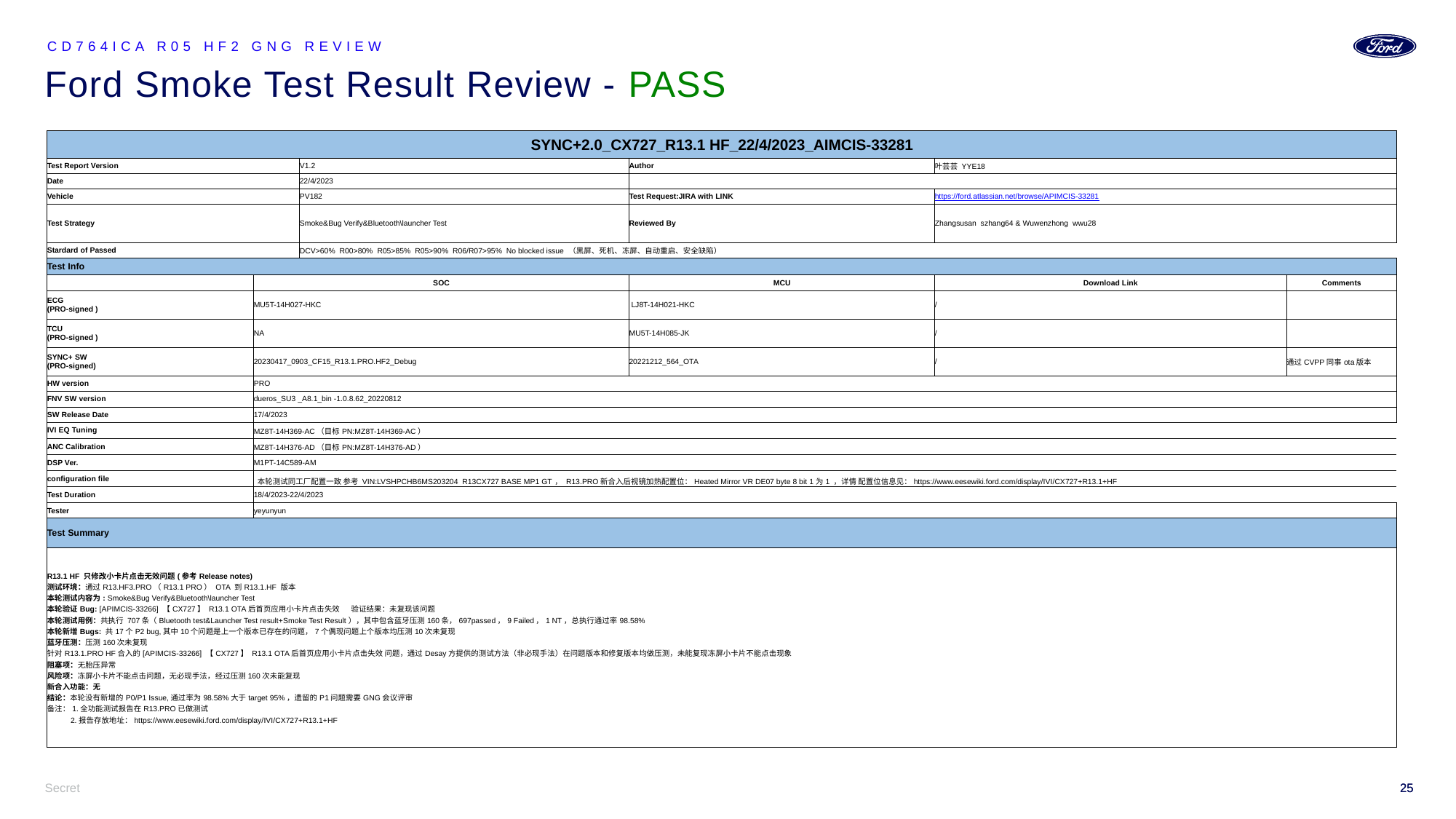

CD764ICA R05 HF2 GNG Review
# Ford Smoke Test Result Review - PASS
| SYNC+2.0\_CX727\_R13.1 HF\_22/4/2023\_AIMCIS-33281 |  |  |  |  |  |  |
| --- | --- | --- | --- | --- | --- | --- |
| Test Report Version |  |  | V1.2 | Author | 叶芸芸 YYE18 |  |
| Date |  |  | 22/4/2023 |  |  |  |
| Vehicle |  |  | PV182 | Test Request:JIRA with LINK | https://ford.atlassian.net/browse/APIMCIS-33281 |  |
| Test Strategy |  |  | Smoke&Bug Verify&Bluetooth\launcher Test | Reviewed By | Zhangsusan szhang64 & Wuwenzhong wwu28 |  |
| Stardard of Passed |  |  | DCV>60% R00>80% R05>85% R05>90% R06/R07>95% No blocked issue （黑屏、死机、冻屏、自动重启、安全缺陷） |  |  |  |
| Test Info |  |  |  |  |  |  |
|  |  | SOC |  | MCU | Download Link | Comments |
| ECG (PRO-signed ) |  | MU5T-14H027-HKC |  | LJ8T-14H021-HKC | / |  |
| TCU (PRO-signed ) |  | NA |  | MU5T-14H085-JK | / |  |
| SYNC+ SW (PRO-signed) |  | 20230417\_0903\_CF15\_R13.1.PRO.HF2\_Debug |  | 20221212\_564\_OTA | / | 通过CVPP同事ota版本 |
| HW version |  | PRO |  |  |  |  |
| FNV SW version |  | dueros\_SU3 \_A8.1\_bin -1.0.8.62\_20220812 |  |  |  |  |
| SW Release Date |  | 17/4/2023 |  |  |  |  |
| IVI EQ Tuning |  | MZ8T-14H369-AC（目标PN:MZ8T-14H369-AC） |  |  |  |  |
| ANC Calibration |  | MZ8T-14H376-AD（目标PN:MZ8T-14H376-AD） |  |  |  |  |
| DSP Ver. |  | M1PT-14C589-AM |  |  |  |  |
| configuration file |  | 本轮测试同工厂配置一致 参考 VIN:LVSHPCHB6MS203204 R13CX727 BASE MP1 GT， R13.PRO新合入后视镜加热配置位：Heated Mirror VR DE07 byte 8 bit 1为1 ，详情 配置位信息见：https://www.eesewiki.ford.com/display/IVI/CX727+R13.1+HF |  |  |  |  |
| Test Duration |  | 18/4/2023-22/4/2023 |  |  |  |  |
| Tester |  | yeyunyun |  |  |  |  |
| Test Summary |  |  |  |  |  |  |
| R13.1 HF 只修改小卡片点击无效问题(参考Release notes) 测试环境：通过R13.HF3.PRO（R13.1 PRO） OTA 到R13.1.HF 版本 本轮测试内容为: Smoke&Bug Verify&Bluetooth\launcher Test 本轮验证Bug: [APIMCIS-33266] 【CX727】 R13.1 OTA后首页应用小卡片点击失效 验证结果：未复现该问题 本轮测试用例：共执行 707条（Bluetooth test&Launcher Test result+Smoke Test Result），其中包含蓝牙压测160条，697passed，9 Failed，1 NT，总执行通过率98.58% 本轮新增Bugs: 共17个P2 bug,其中10个问题是上一个版本已存在的问题，7个偶现问题上个版本均压测10次未复现 蓝牙压测：压测160次未复现 针对R13.1.PRO HF合入的[APIMCIS-33266] 【CX727】 R13.1 OTA后首页应用小卡片点击失效 问题，通过Desay方提供的测试方法（非必现手法）在问题版本和修复版本均做压测，未能复现冻屏小卡片不能点击现象 阻塞项：无胎压异常 风险项：冻屏小卡片不能点击问题，无必现手法，经过压测160次未能复现 新合入功能：无 结论：本轮没有新增的P0/P1 Issue,通过率为98.58%大于target 95%，遗留的P1问题需要GNG会议评审 备注：1.全功能测试报告在R13.PRO已做测试 2.报告存放地址：https://www.eesewiki.ford.com/display/IVI/CX727+R13.1+HF |  |  |  |  |  |  |
25
25